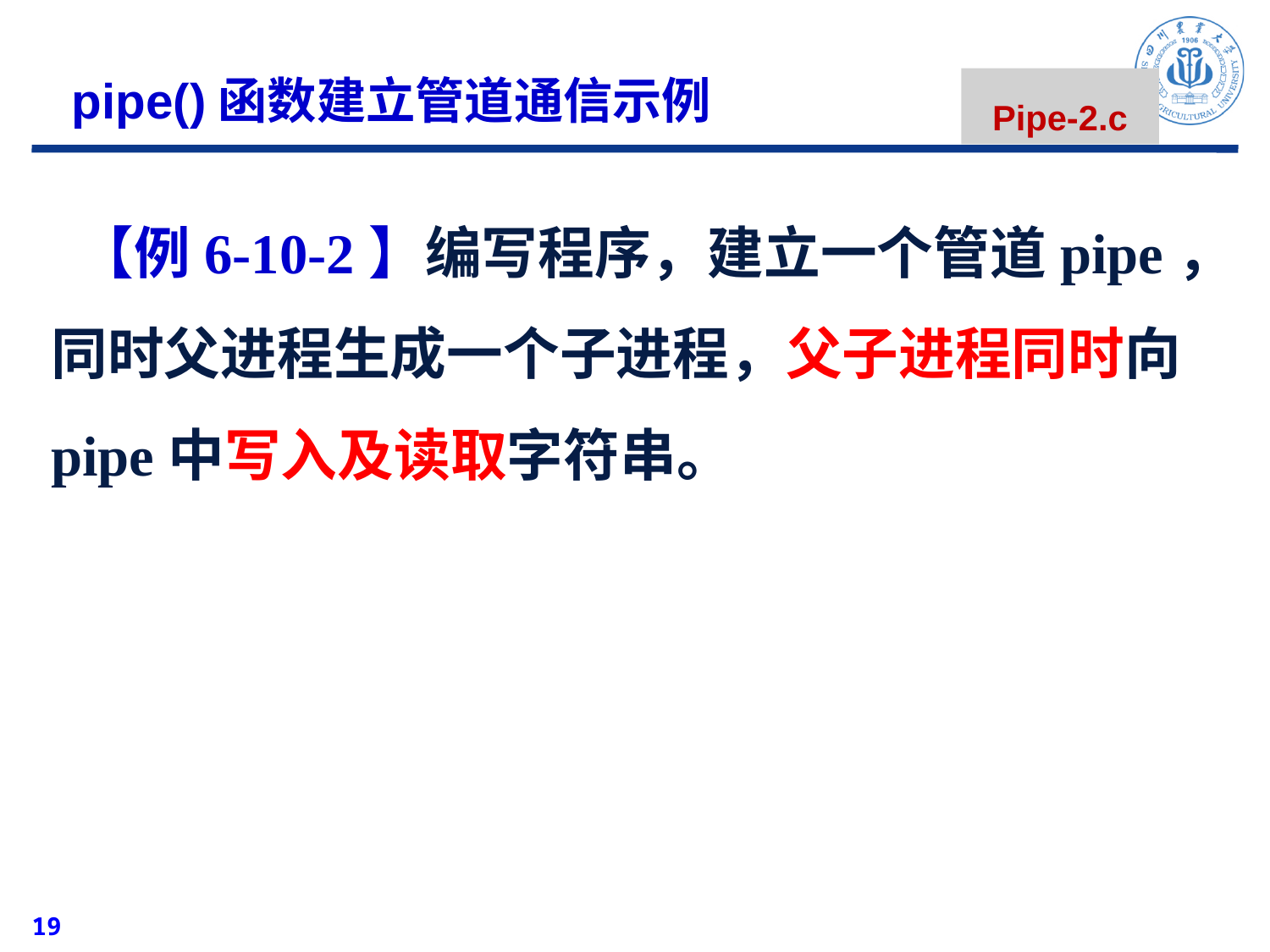

pipe()函数建立管道通信示例
Pipe-2.c
 【例6-10-2】编写程序，建立一个管道pipe，同时父进程生成一个子进程，父子进程同时向pipe中写入及读取字符串。